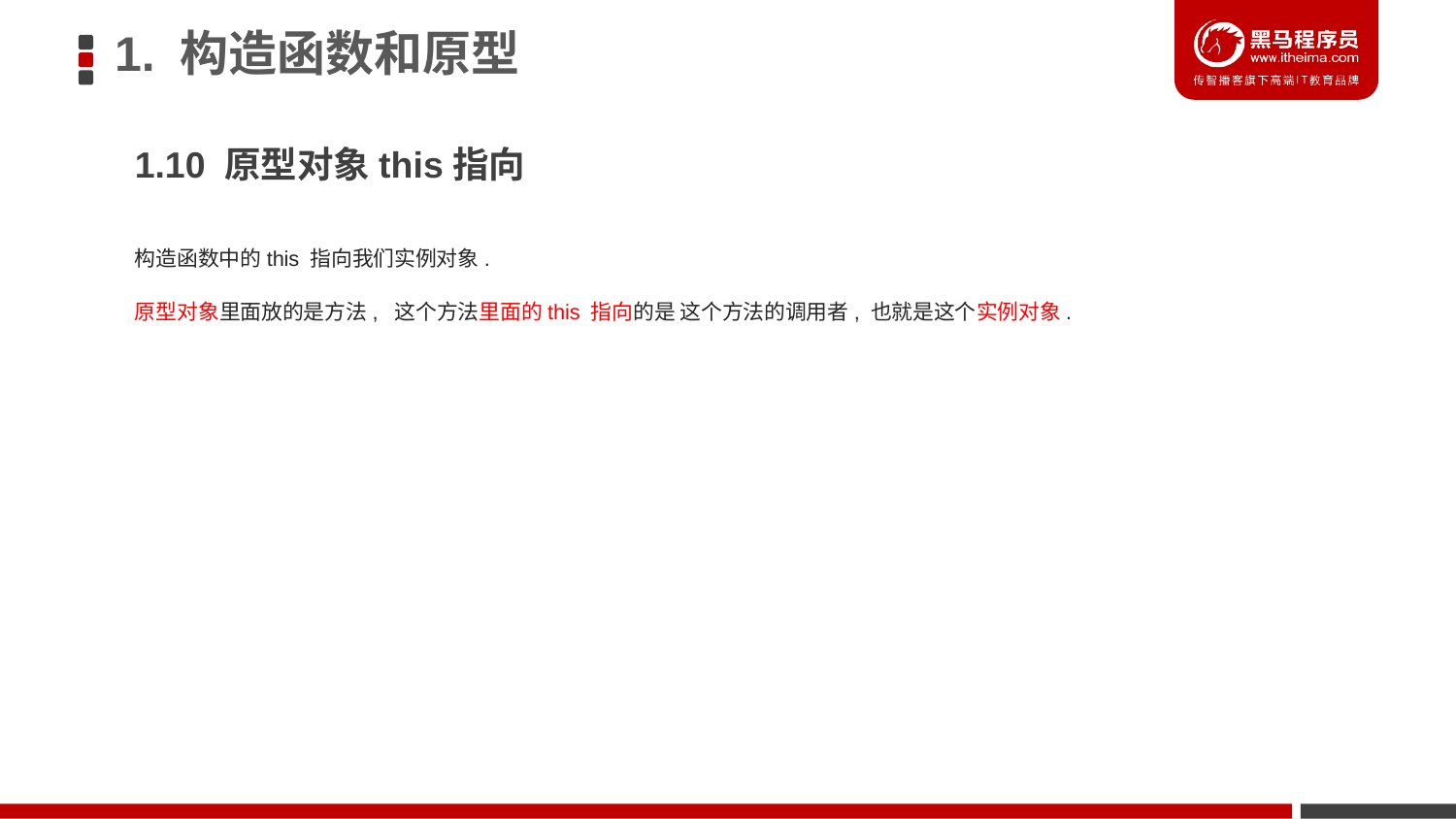

# 1. 构造函数和原型
1.10 原型对象this指向
构造函数中的this 指向我们实例对象.
原型对象里面放的是方法,  这个方法里面的this 指向的是 这个方法的调用者, 也就是这个实例对象.